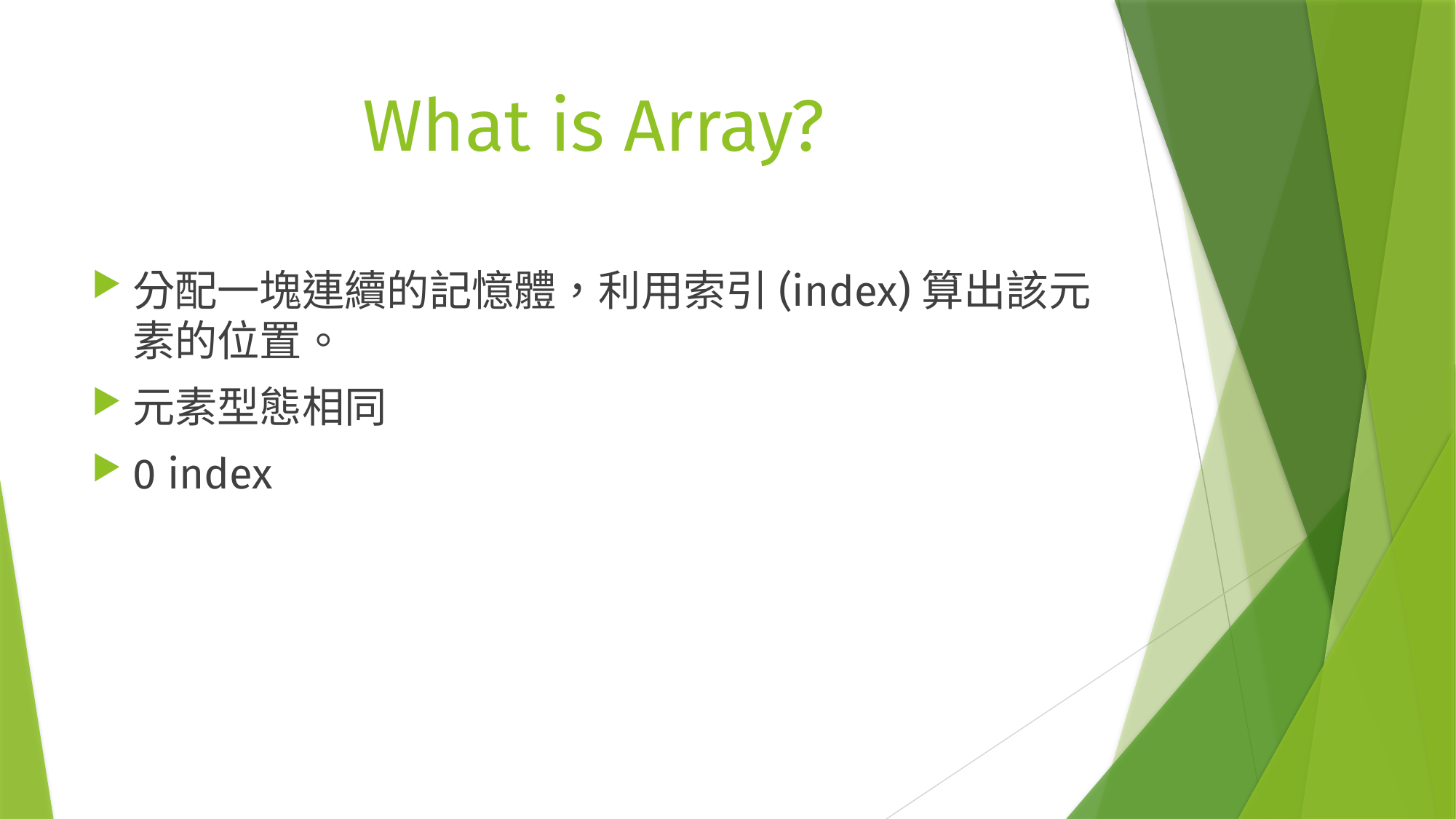

# What is Array?
分配一塊連續的記憶體，利用索引(index)算出該元素的位置。
元素型態相同
0 index